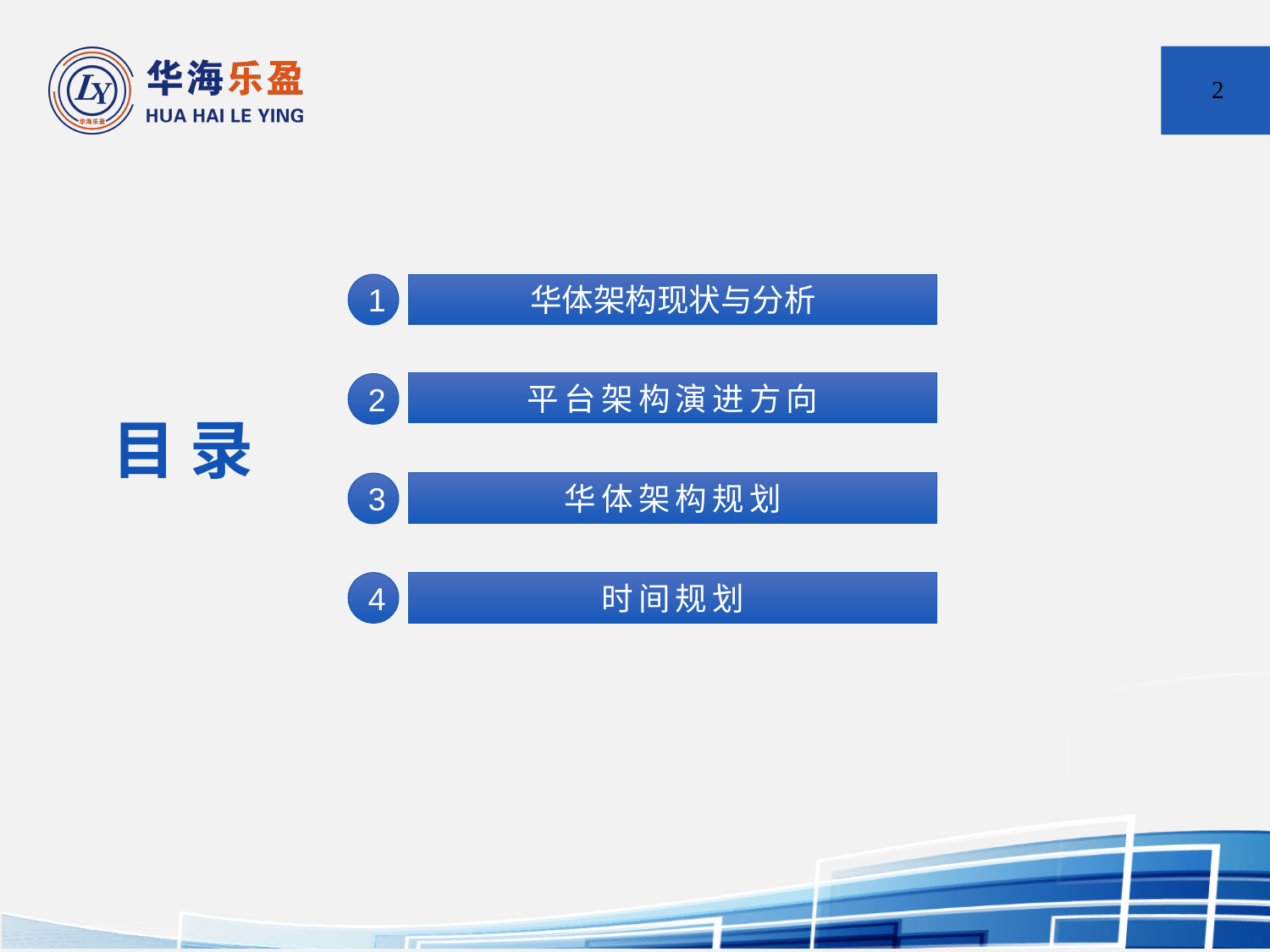

2
1
华体架构现状与分析
平台架构演进方向
2
华体架构规划
3
4
时间规划
目 录